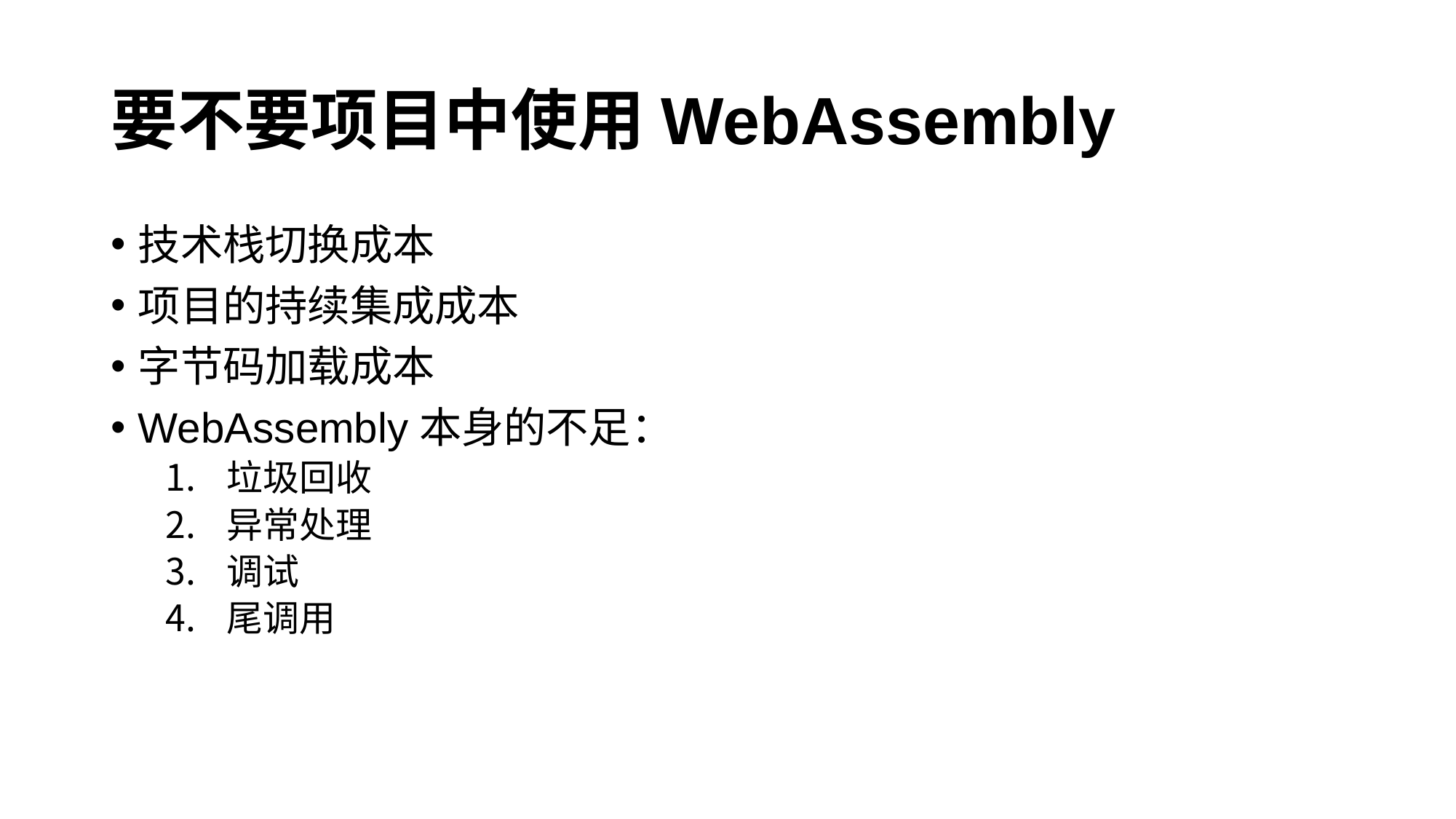

# 要不要项目中使用WebAssembly
技术栈切换成本
项目的持续集成成本
字节码加载成本
WebAssembly本身的不足：
垃圾回收
异常处理
调试
尾调用